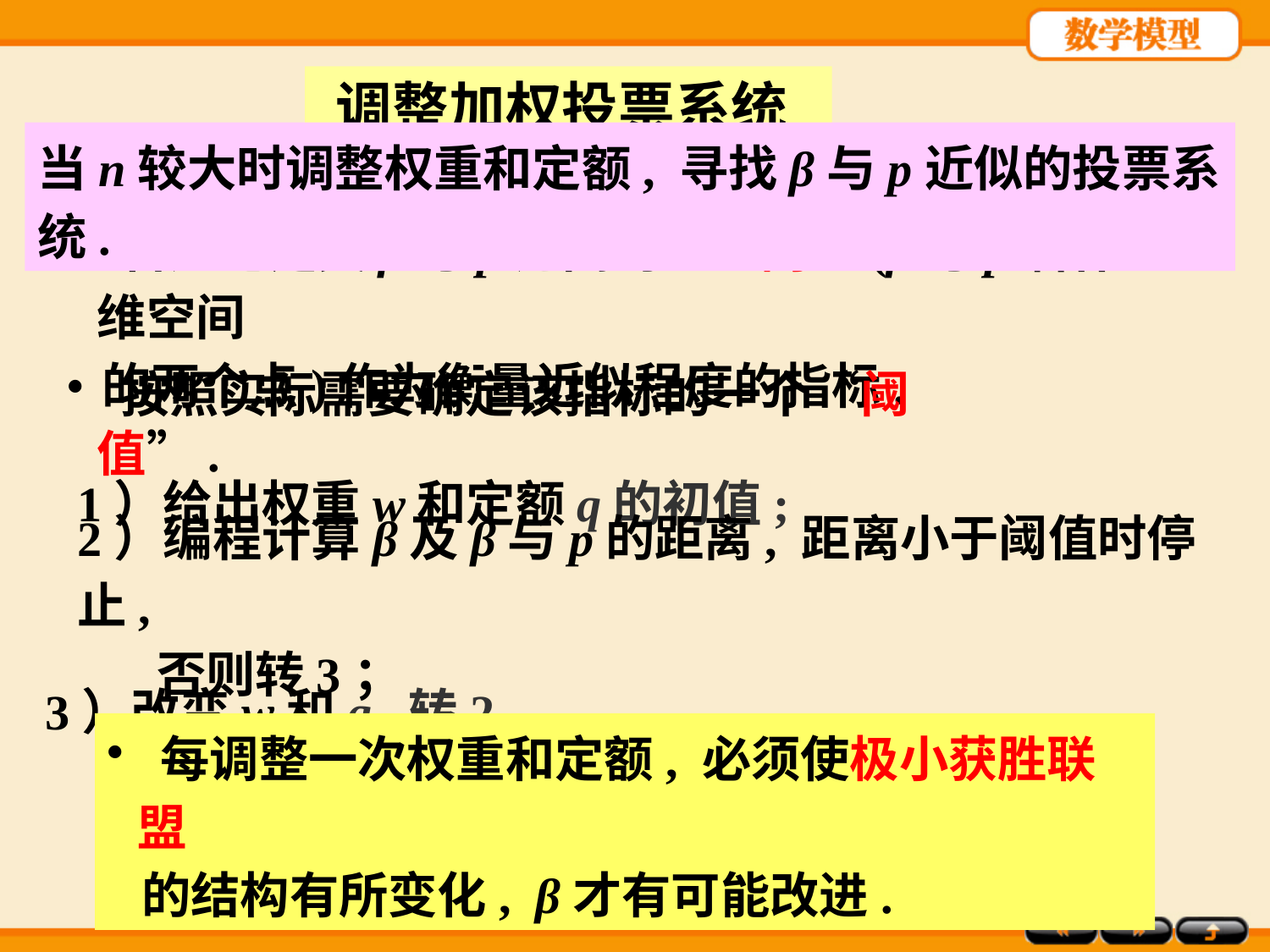

调整加权投票系统
当n较大时调整权重和定额, 寻找β与p近似的投票系统.
 合适地定义β与p之间的“距离”(β与p看作n维空间
  的两个点)作为衡量近似程度的指标.
 按照实际需要确定该指标的一个“阈值”.
1）给出权重w和定额q的初值;
2）编程计算β及β与p的距离, 距离小于阈值时停止,
      否则转3；
3）改变w和q, 转2.
 每调整一次权重和定额, 必须使极小获胜联盟
  的结构有所变化,  β才有可能改进.